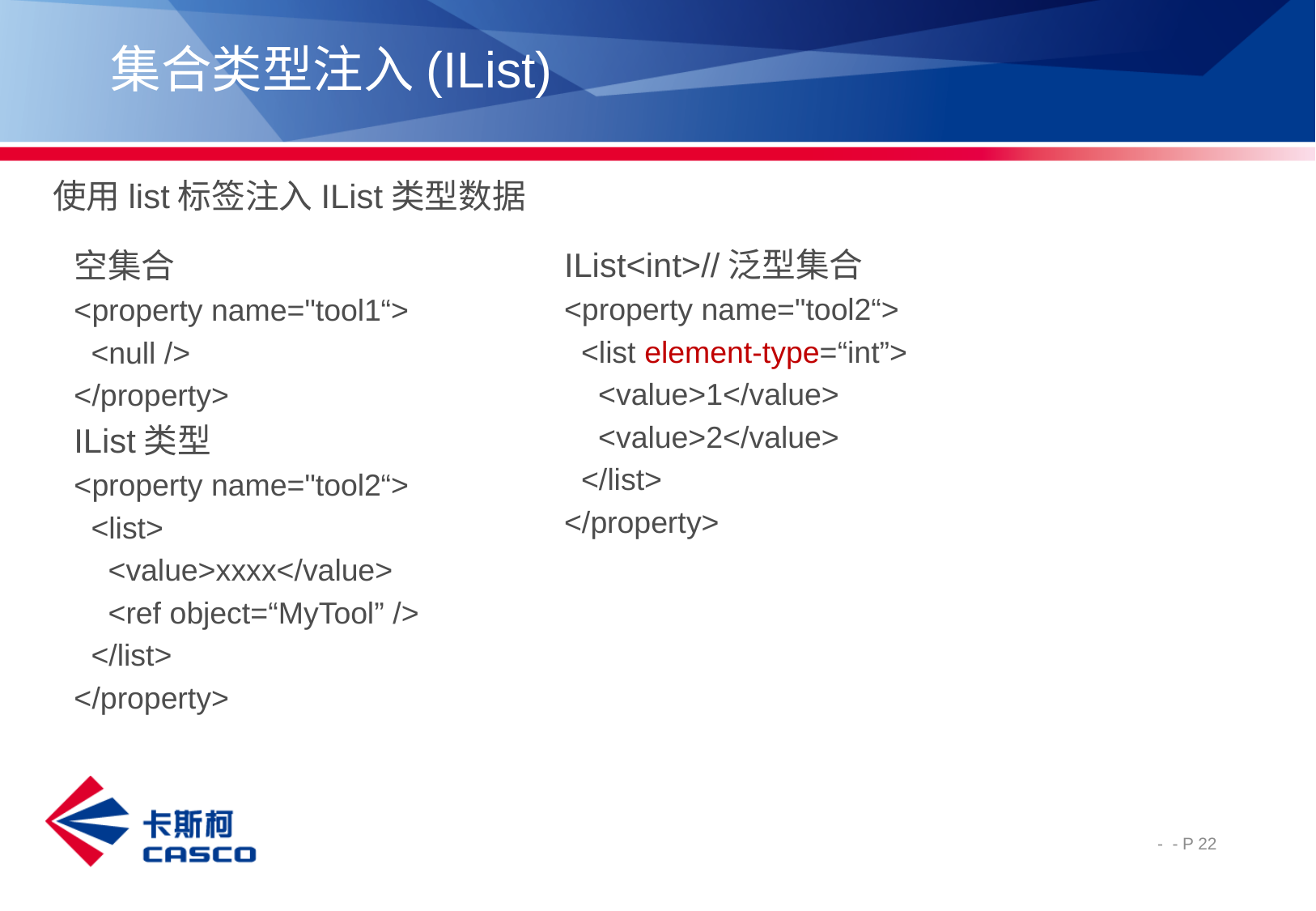

# 集合类型注入(IList)
使用list标签注入IList类型数据
IList<int>//泛型集合
<property name="tool2“>
  <list element-type=“int”>
    <value>1</value>
    <value>2</value>
  </list>
</property>

空集合
<property name="tool1“>
  <null />
</property>
IList类型
<property name="tool2“>
  <list>
    <value>xxxx</value>
    <ref object=“MyTool” />
  </list>
</property>

 -  - P 22